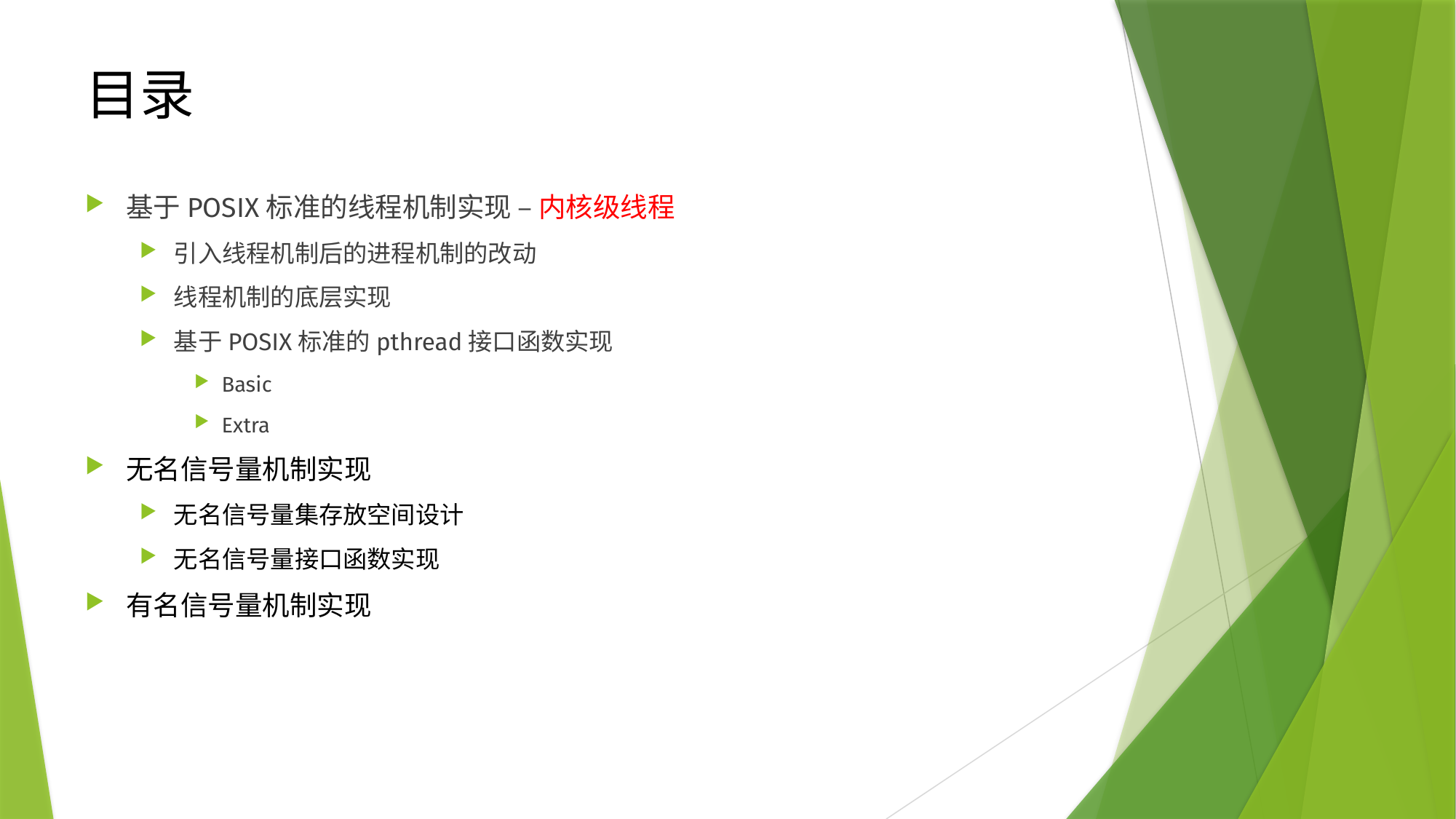

# 目录
基于POSIX标准的线程机制实现 – 内核级线程
引入线程机制后的进程机制的改动
线程机制的底层实现
基于POSIX标准的pthread接口函数实现
Basic
Extra
无名信号量机制实现
无名信号量集存放空间设计
无名信号量接口函数实现
有名信号量机制实现